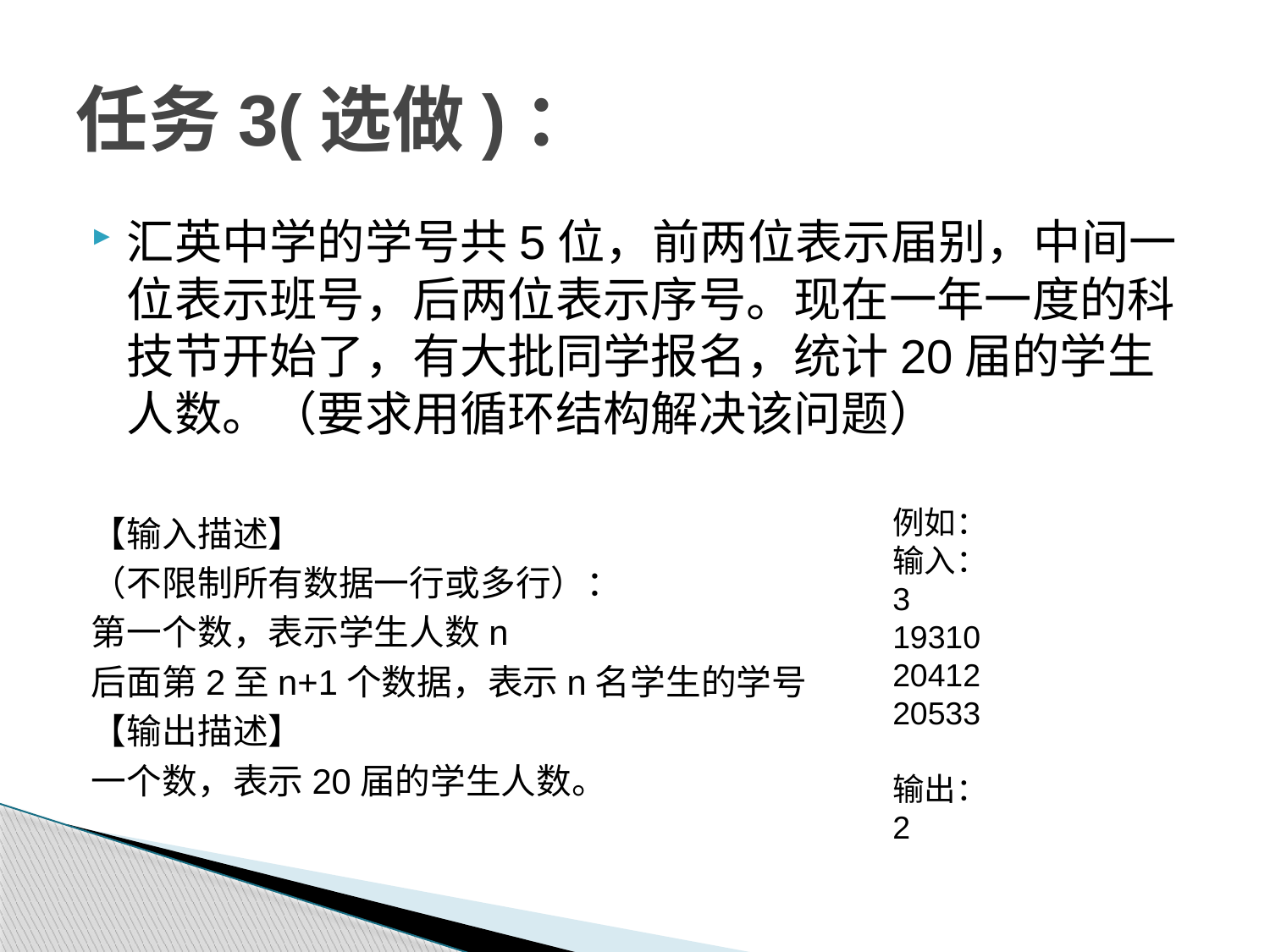

# 任务3(选做)：
汇英中学的学号共5位，前两位表示届别，中间一位表示班号，后两位表示序号。现在一年一度的科技节开始了，有大批同学报名，统计20届的学生人数。（要求用循环结构解决该问题）

【输入描述】
（不限制所有数据一行或多行）：
第一个数，表示学生人数n
后面第2至n+1个数据，表示n名学生的学号
【输出描述】
一个数，表示20届的学生人数。
例如：
输入：
3
19310
20412
20533

输出：
2